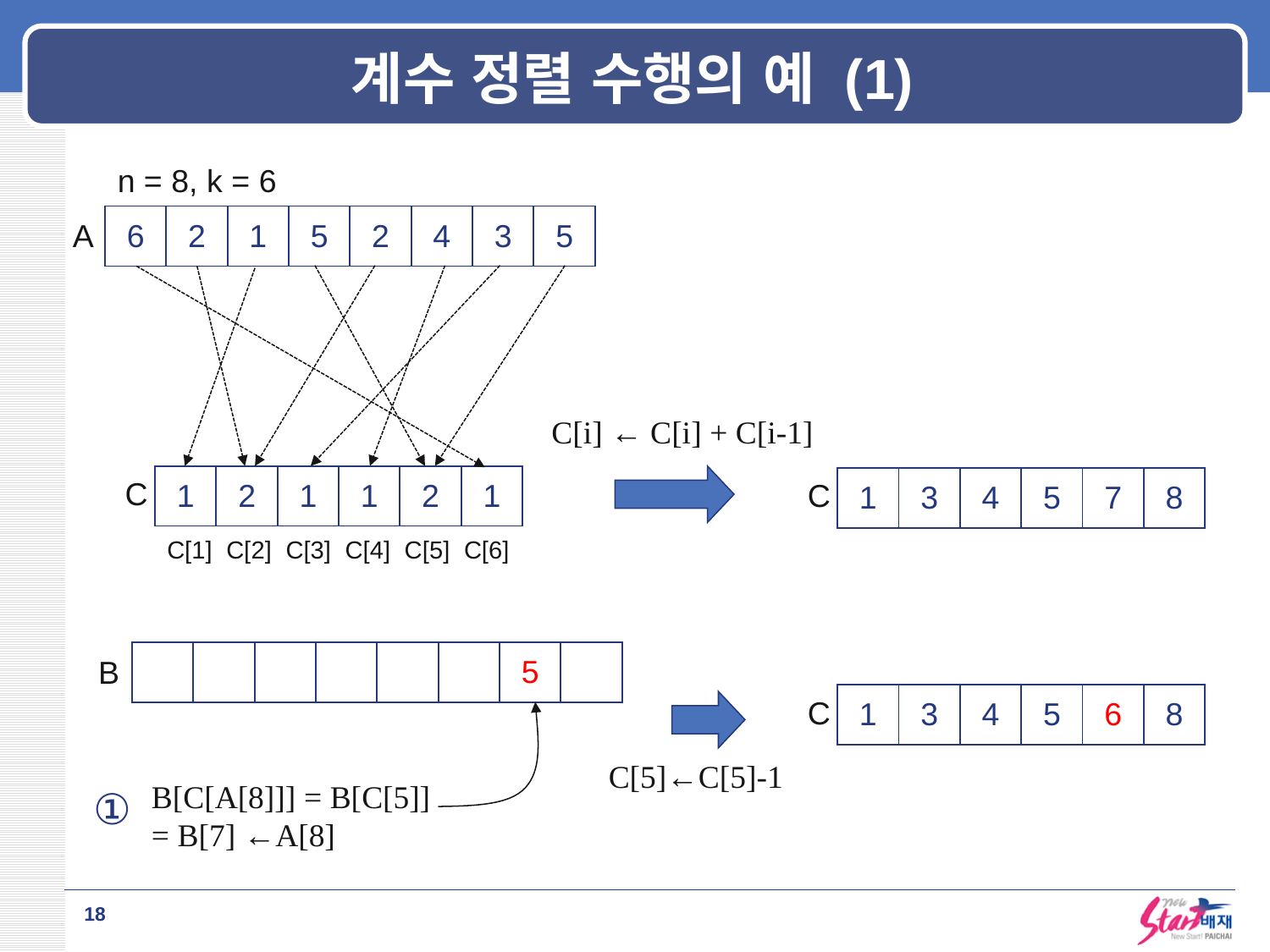

# 계수 정렬 수행의 예 (1)
n = 8, k = 6
| 6 | 2 | 1 | 5 | 2 | 4 | 3 | 5 |
| --- | --- | --- | --- | --- | --- | --- | --- |
A
C[i] ← C[i] + C[i-1]

| 1 | 2 | 1 | 1 | 2 | 1 |
| --- | --- | --- | --- | --- | --- |
C
| 1 | 3 | 4 | 5 | 7 | 8 |
| --- | --- | --- | --- | --- | --- |
C
C[1]  C[2]  C[3]  C[4]  C[5]  C[6]
|  |  |  |  |  |  | 5 |  |
| --- | --- | --- | --- | --- | --- | --- | --- |
B

| 1 | 3 | 4 | 5 | 6 | 8 |
| --- | --- | --- | --- | --- | --- |
C

C[5]←C[5]-1
B[C[A[8]]] = B[C[5]]
= B[7] ←A[8]
①
18